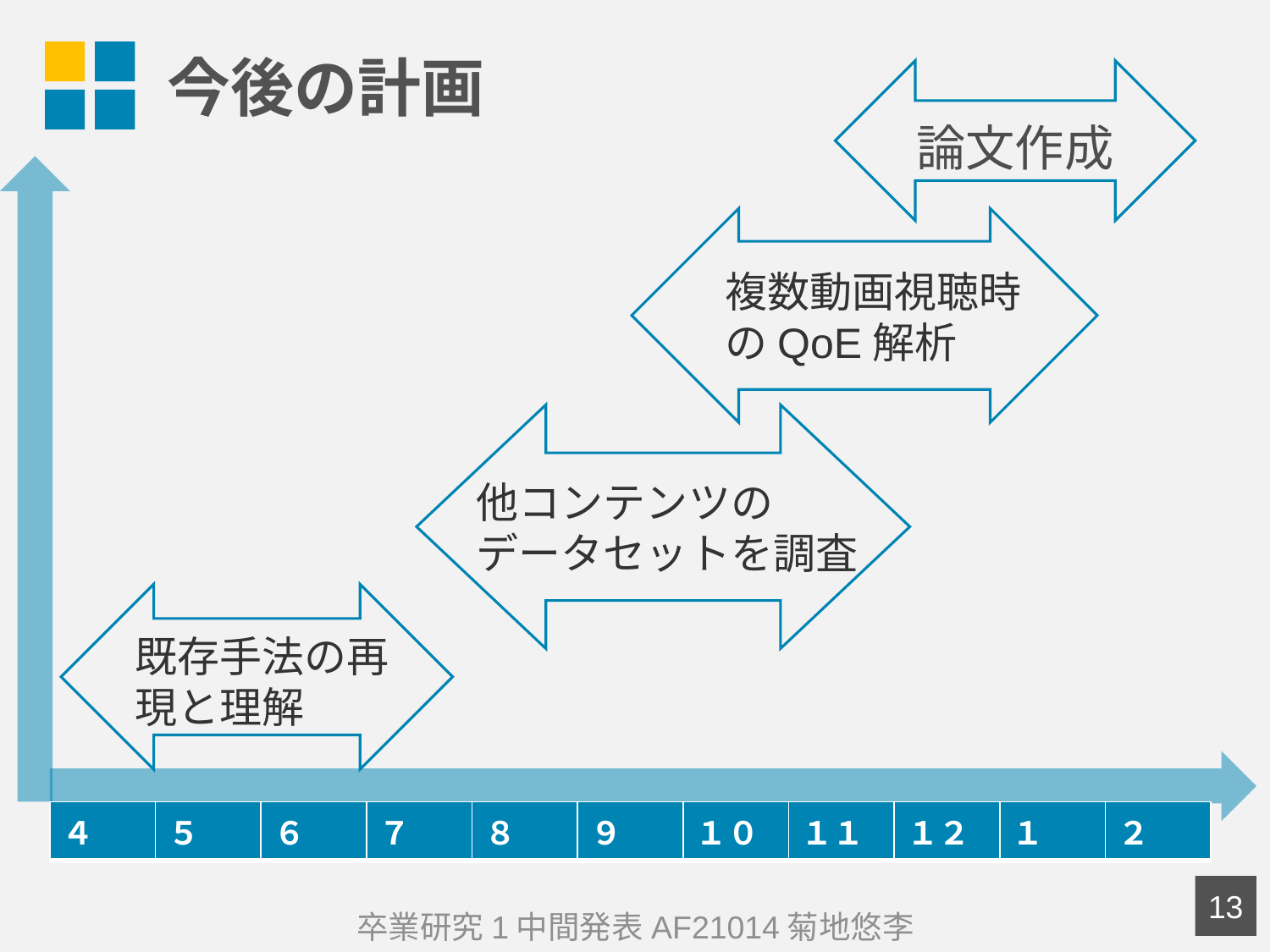

# 今後の計画

論文作成

複数動画視聴時のQoE解析

他コンテンツの
データセットを調査

既存手法の再現と理解
| ４ | ５ | ６ | ７ | ８ | ９ | １０ | １１ | １２ | １ | ２ |
| --- | --- | --- | --- | --- | --- | --- | --- | --- | --- | --- |
13
卒業研究1中間発表AF21014菊地悠李